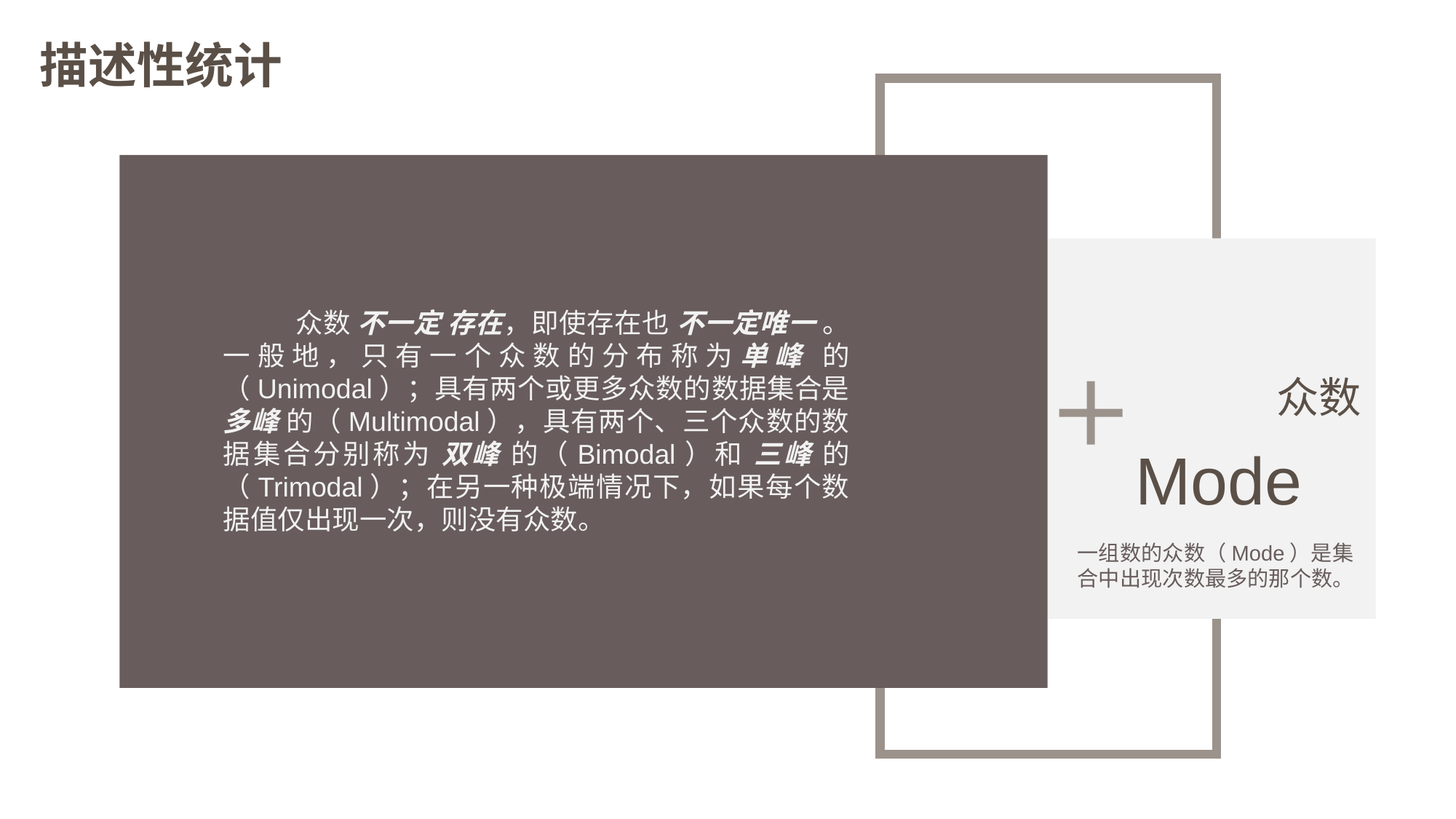

描述性统计

众数

Mode
     众数 不一定 存在，即使存在也 不一定唯一 。一般地，只有一个众数的分布称为单峰 的（Unimodal）；具有两个或更多众数的数据集合是多峰 的（Multimodal），具有两个、三个众数的数据集合分别称为 双峰 的（Bimodal）和 三峰 的（Trimodal）；在另一种极端情况下，如果每个数据值仅出现一次，则没有众数。
一组数的众数（Mode）是集合中出现次数最多的那个数。